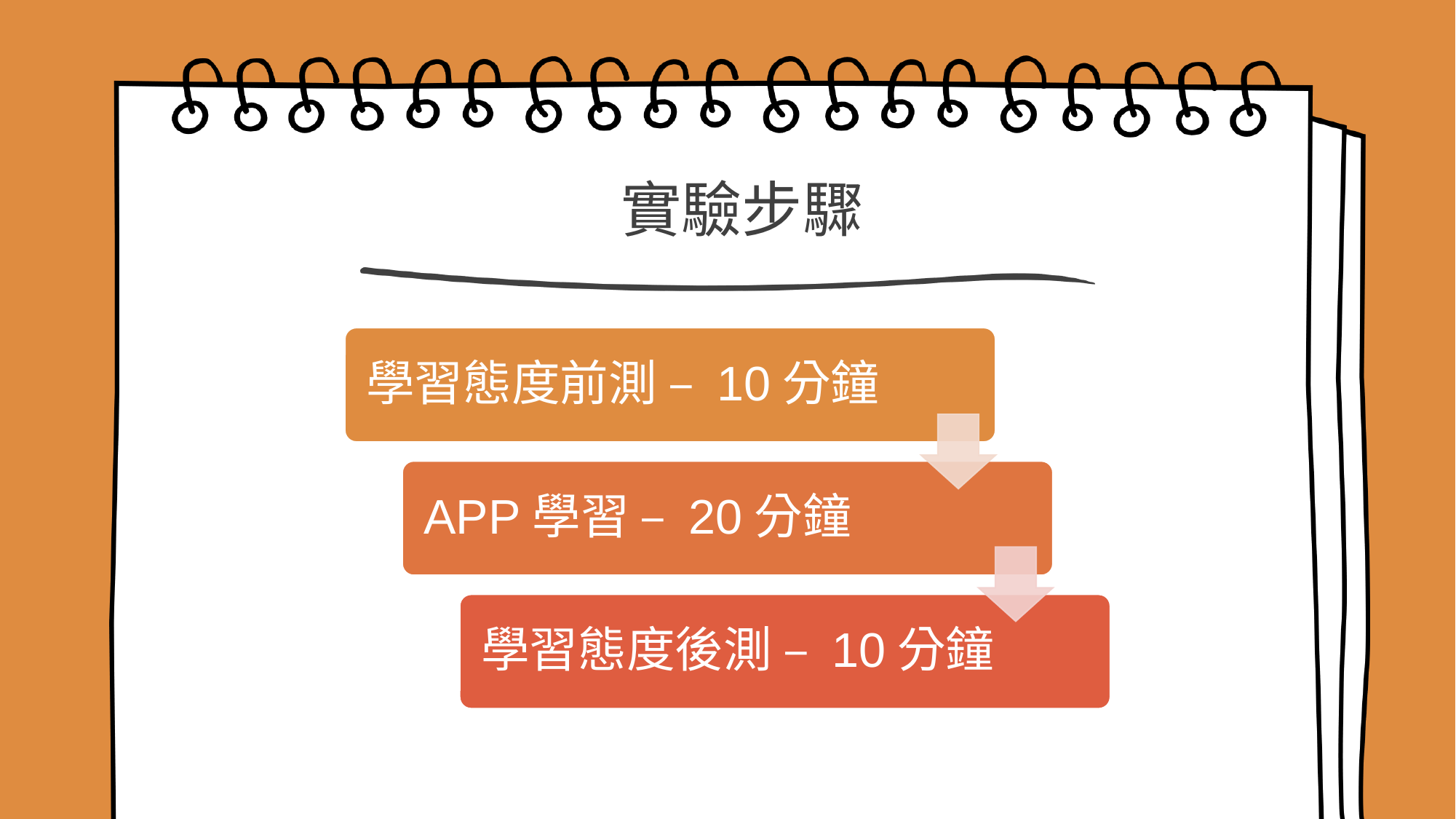

# 實驗步驟
學習態度前測 – 10分鐘
APP學習 – 20分鐘
學習態度後測 – 10分鐘